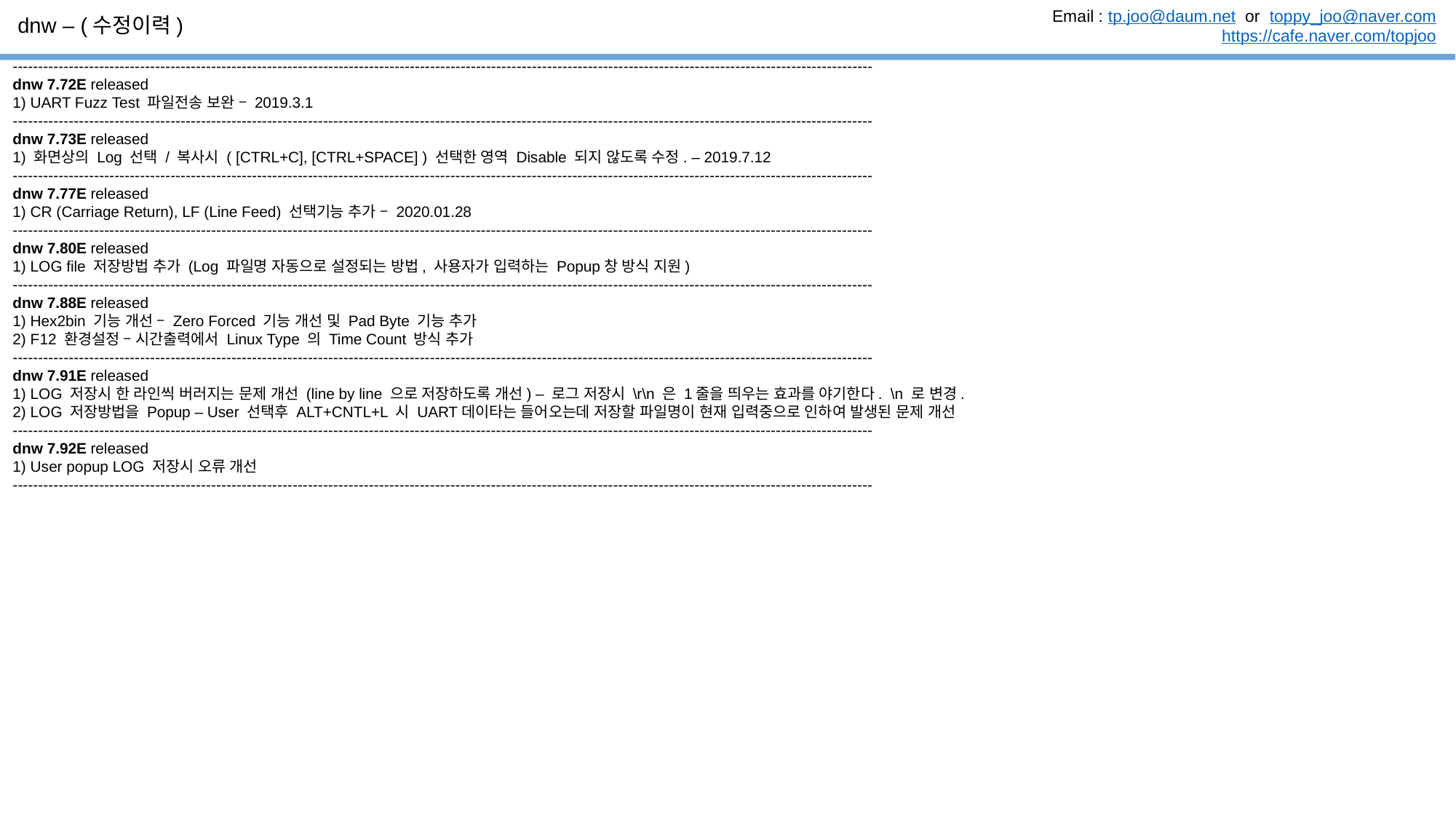

dnw – (수정이력)
-------------------------------------------------------------------------------------------------------------------------------------------------------------------------
dnw 7.72E released
1) UART Fuzz Test 파일전송 보완 – 2019.3.1
-------------------------------------------------------------------------------------------------------------------------------------------------------------------------
dnw 7.73E released
1) 화면상의 Log 선택 / 복사시 ( [CTRL+C], [CTRL+SPACE] ) 선택한 영역 Disable 되지 않도록 수정. – 2019.7.12
-------------------------------------------------------------------------------------------------------------------------------------------------------------------------
dnw 7.77E released
1) CR (Carriage Return), LF (Line Feed) 선택기능 추가 – 2020.01.28
-------------------------------------------------------------------------------------------------------------------------------------------------------------------------
dnw 7.80E released
1) LOG file 저장방법 추가 (Log 파일명 자동으로 설정되는 방법, 사용자가 입력하는 Popup창 방식 지원)
-------------------------------------------------------------------------------------------------------------------------------------------------------------------------
dnw 7.88E released
1) Hex2bin 기능 개선 – Zero Forced 기능 개선 및 Pad Byte 기능 추가
2) F12 환경설정 – 시간출력에서 Linux Type 의 Time Count 방식 추가
-------------------------------------------------------------------------------------------------------------------------------------------------------------------------
dnw 7.91E released
1) LOG 저장시 한 라인씩 버러지는 문제 개선 (line by line 으로 저장하도록 개선) – 로그 저장시 \r\n 은 1줄을 띄우는 효과를 야기한다.  \n 로 변경.
2) LOG 저장방법을 Popup – User 선택후 ALT+CNTL+L 시 UART데이타는 들어오는데 저장할 파일명이 현재 입력중으로 인하여 발생된 문제 개선
-------------------------------------------------------------------------------------------------------------------------------------------------------------------------
dnw 7.92E released
1) User popup LOG 저장시 오류 개선
-------------------------------------------------------------------------------------------------------------------------------------------------------------------------